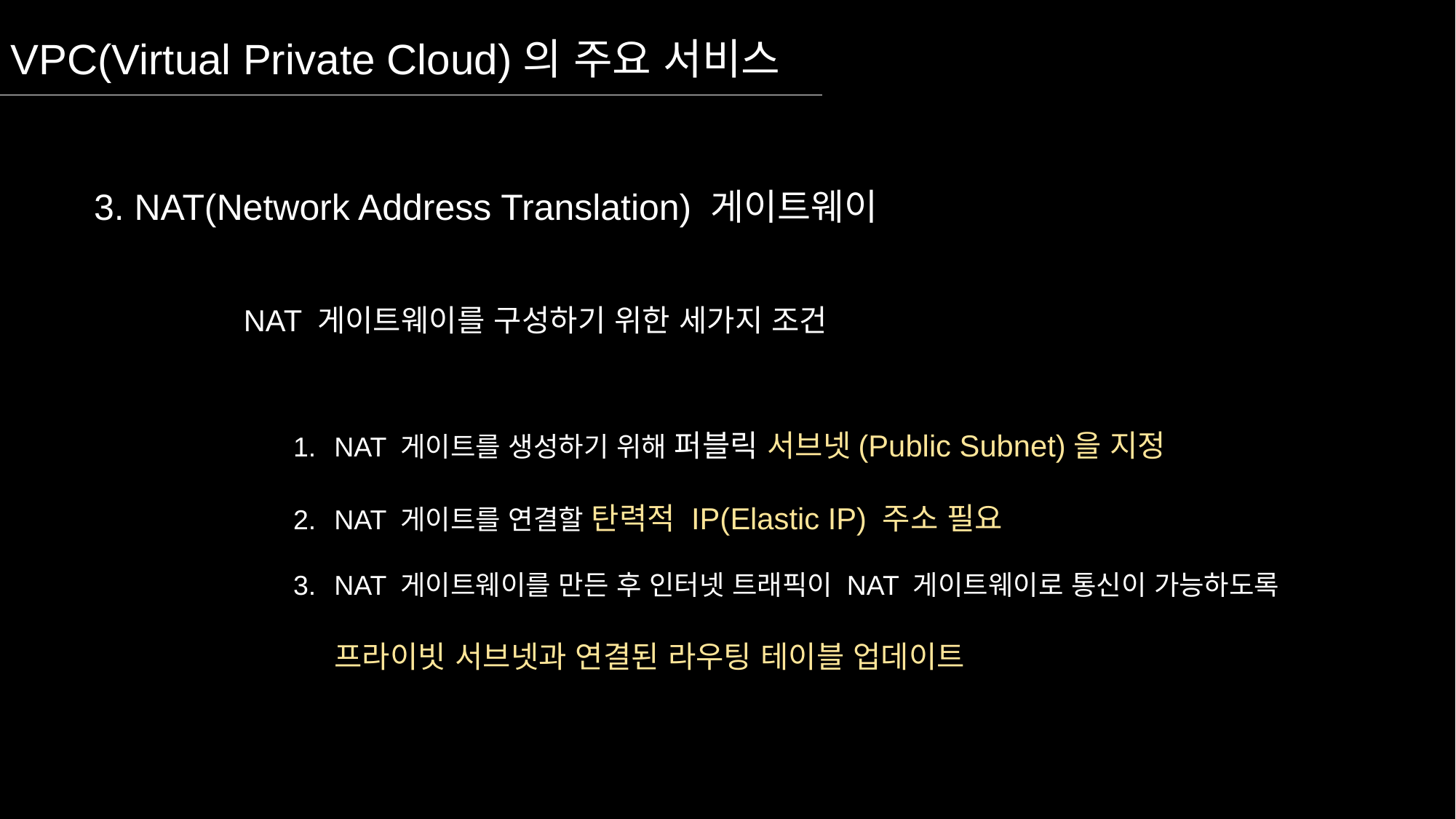

VPC(Virtual Private Cloud)의 주요 서비스
3. NAT(Network Address Translation) 게이트웨이
NAT 게이트웨이를 구성하기 위한 세가지 조건
NAT 게이트를 생성하기 위해 퍼블릭 서브넷(Public Subnet)을 지정
NAT 게이트를 연결할 탄력적 IP(Elastic IP) 주소 필요
NAT 게이트웨이를 만든 후 인터넷 트래픽이 NAT 게이트웨이로 통신이 가능하도록 프라이빗 서브넷과 연결된 라우팅 테이블 업데이트